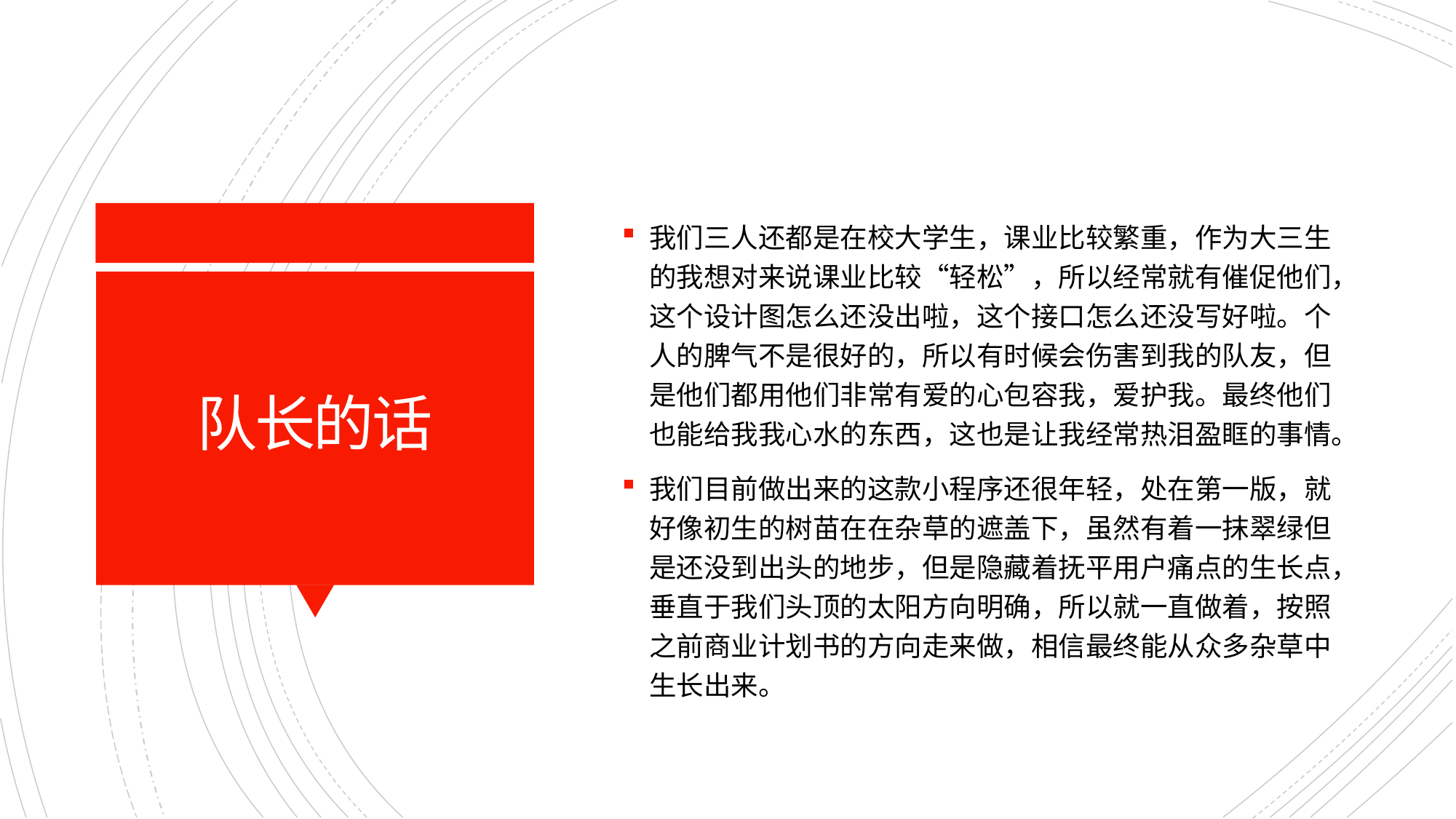

我们三人还都是在校大学生，课业比较繁重，作为大三生的我想对来说课业比较“轻松”，所以经常就有催促他们，这个设计图怎么还没出啦，这个接口怎么还没写好啦。个人的脾气不是很好的，所以有时候会伤害到我的队友，但是他们都用他们非常有爱的心包容我，爱护我。最终他们也能给我我心水的东西，这也是让我经常热泪盈眶的事情。
我们目前做出来的这款小程序还很年轻，处在第一版，就好像初生的树苗在在杂草的遮盖下，虽然有着一抹翠绿但是还没到出头的地步，但是隐藏着抚平用户痛点的生长点，垂直于我们头顶的太阳方向明确，所以就一直做着，按照之前商业计划书的方向走来做，相信最终能从众多杂草中生长出来。
# 队长的话